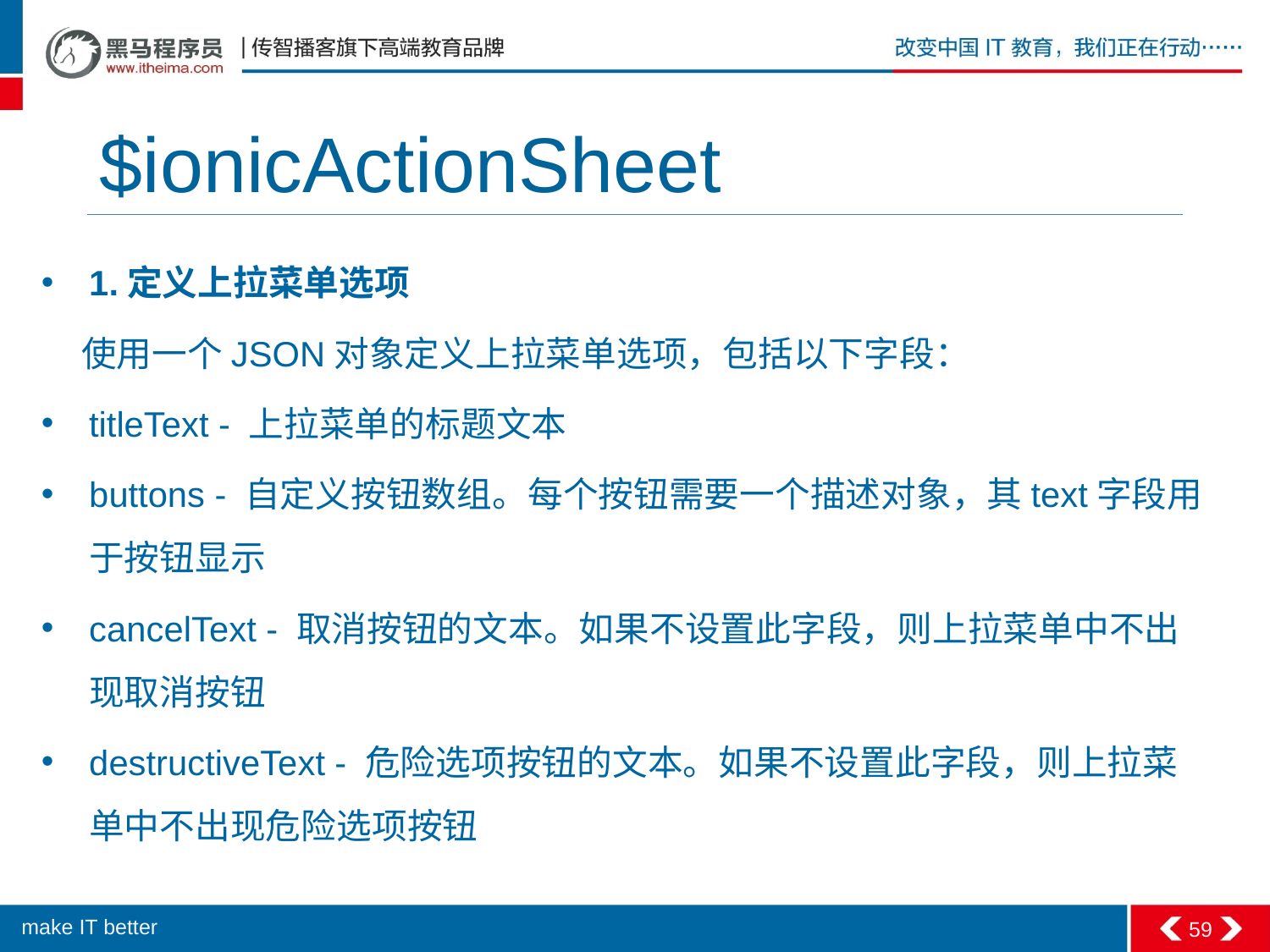

# $ionicActionSheet
1.定义上拉菜单选项
    使用一个JSON对象定义上拉菜单选项，包括以下字段：
titleText - 上拉菜单的标题文本
buttons - 自定义按钮数组。每个按钮需要一个描述对象，其text字段用于按钮显示
cancelText - 取消按钮的文本。如果不设置此字段，则上拉菜单中不出现取消按钮
destructiveText - 危险选项按钮的文本。如果不设置此字段，则上拉菜单中不出现危险选项按钮

59

make IT better